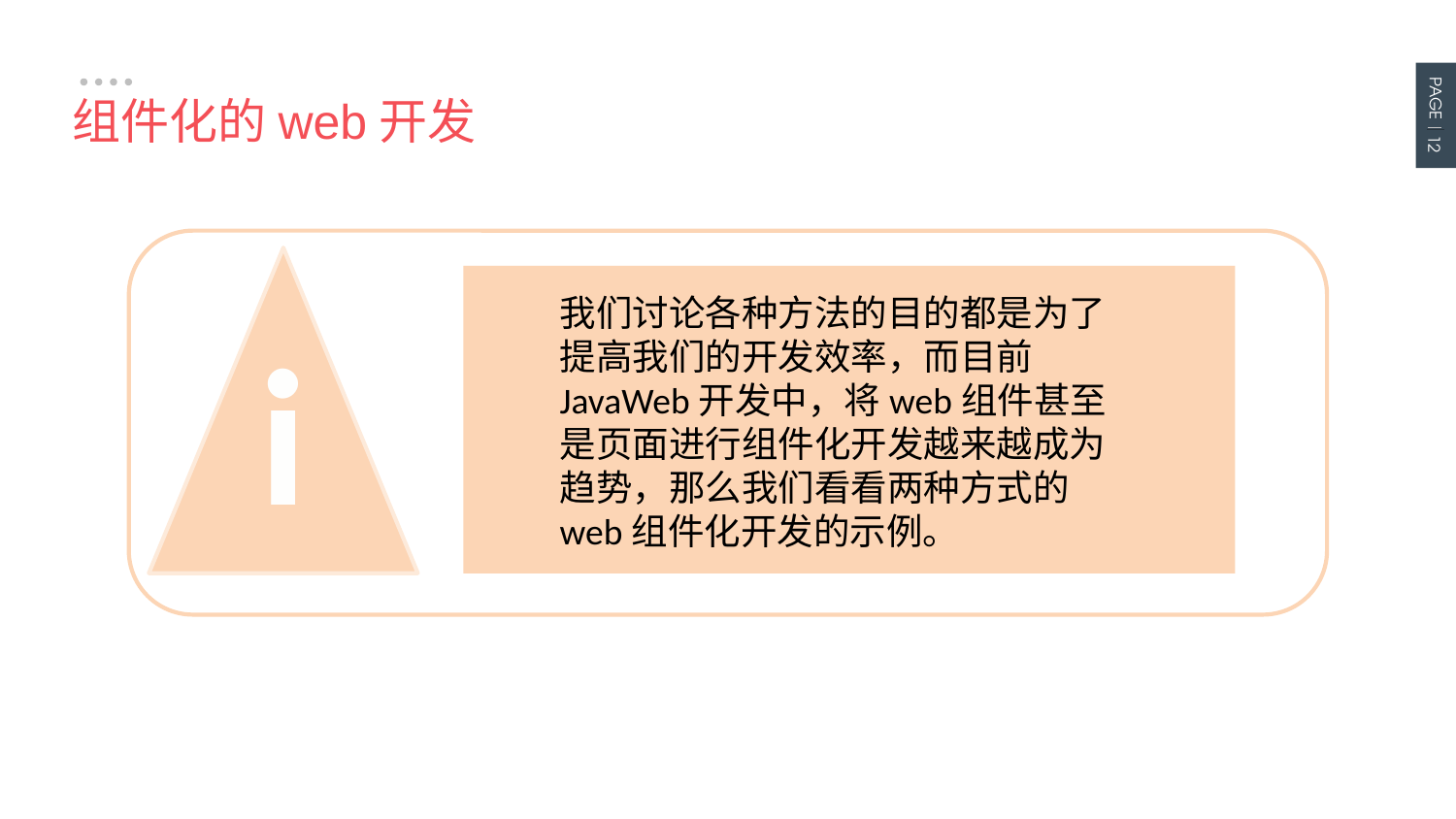

组件化的web开发

我们讨论各种方法的目的都是为了提高我们的开发效率，而目前JavaWeb开发中，将web组件甚至是页面进行组件化开发越来越成为趋势，那么我们看看两种方式的web组件化开发的示例。
i